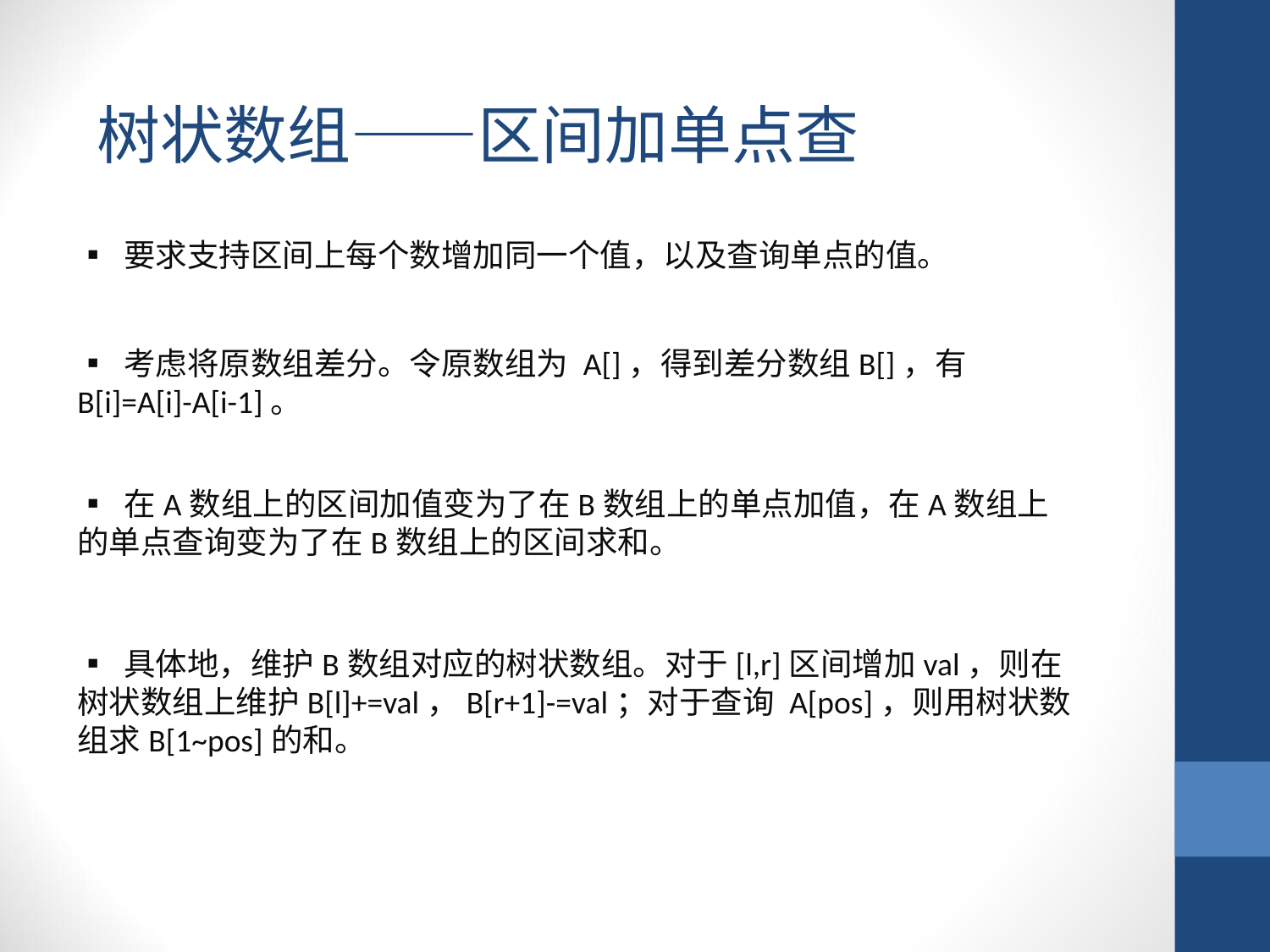

树状数组——区间加单点查
▪ 要求支持区间上每个数增加同一个值，以及查询单点的值。
▪ 考虑将原数组差分。令原数组为 A[]，得到差分数组B[]，有B[i]=A[i]-A[i-1]。
▪ 在A数组上的区间加值变为了在B数组上的单点加值，在A数组上的单点查询变为了在B数组上的区间求和。
▪ 具体地，维护B数组对应的树状数组。对于[l,r]区间增加val，则在树状数组上维护B[l]+=val，B[r+1]-=val；对于查询 A[pos]，则用树状数组求B[1~pos]的和。